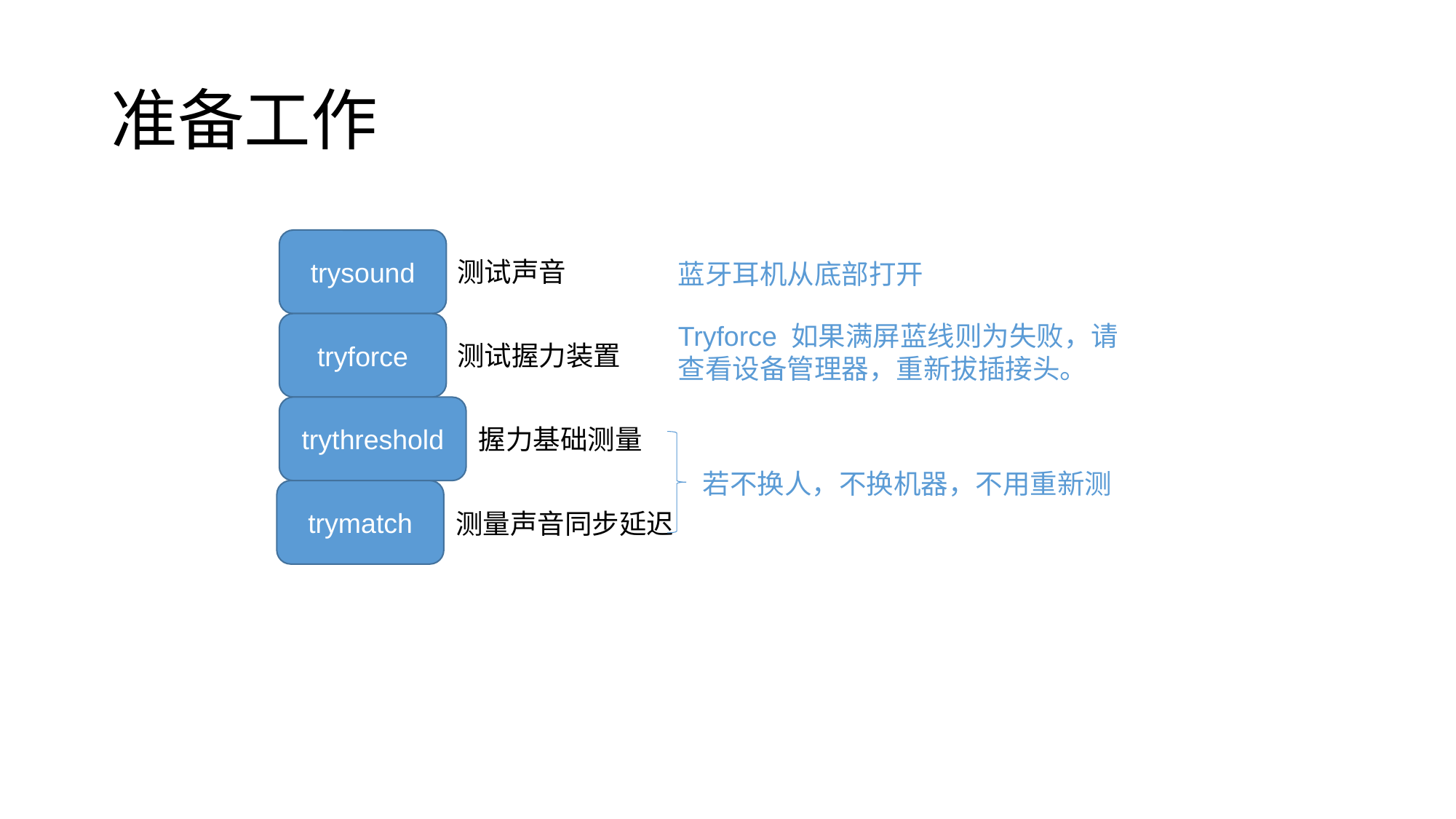

# 准备工作
trysound
测试声音
蓝牙耳机从底部打开
tryforce
Tryforce 如果满屏蓝线则为失败，请查看设备管理器，重新拔插接头。
测试握力装置
trythreshold
握力基础测量
trymatch
测量声音同步延迟

若不换人，不换机器，不用重新测